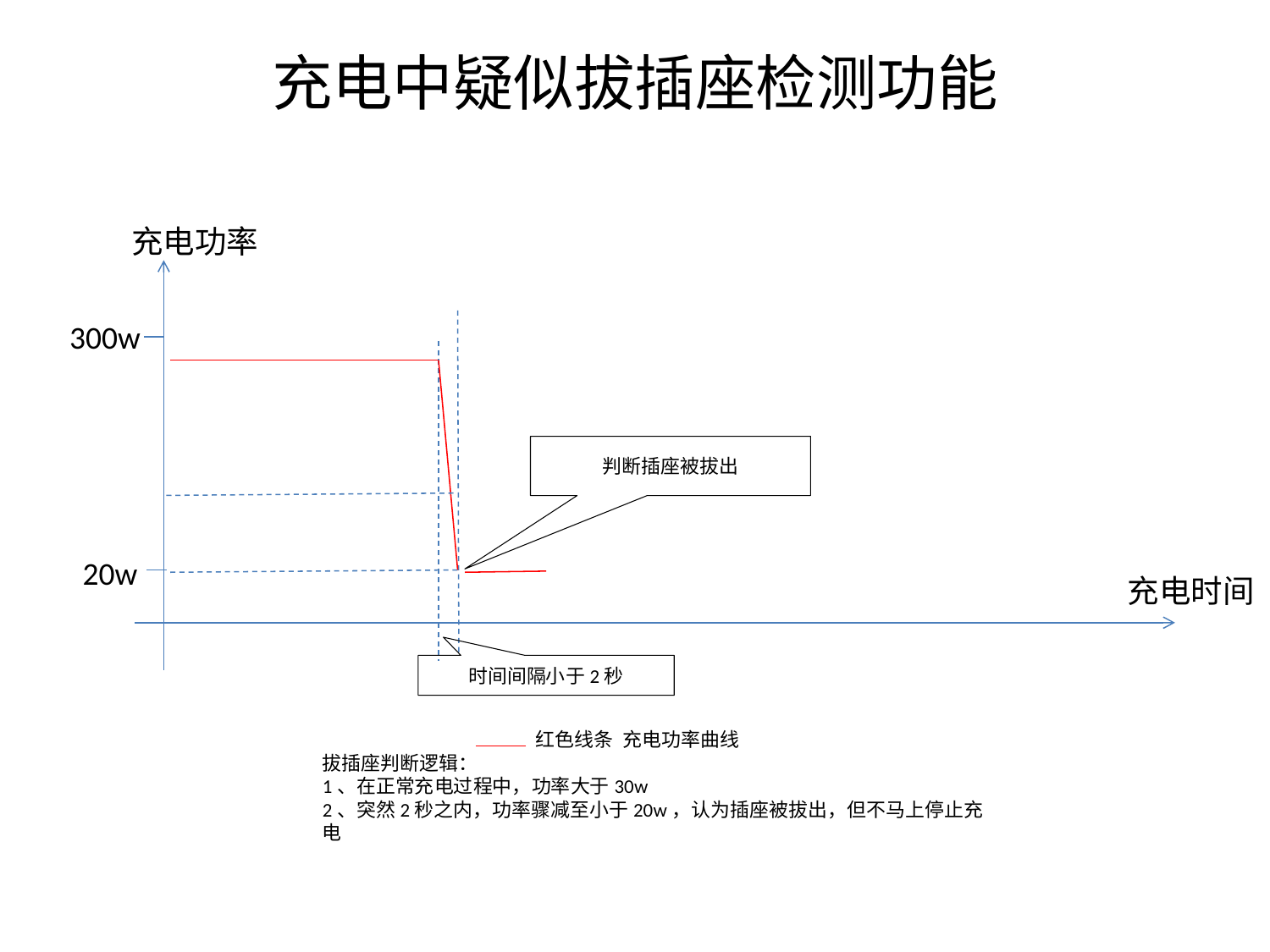

# 充电中疑似拔插座检测功能
充电功率
300w
判断插座被拔出
20w
充电时间
时间间隔小于2秒
                                               红色线条  充电功率曲线
拔插座判断逻辑：
1、在正常充电过程中，功率大于30w
2、突然2秒之内，功率骤减至小于20w，认为插座被拔出，但不马上停止充电